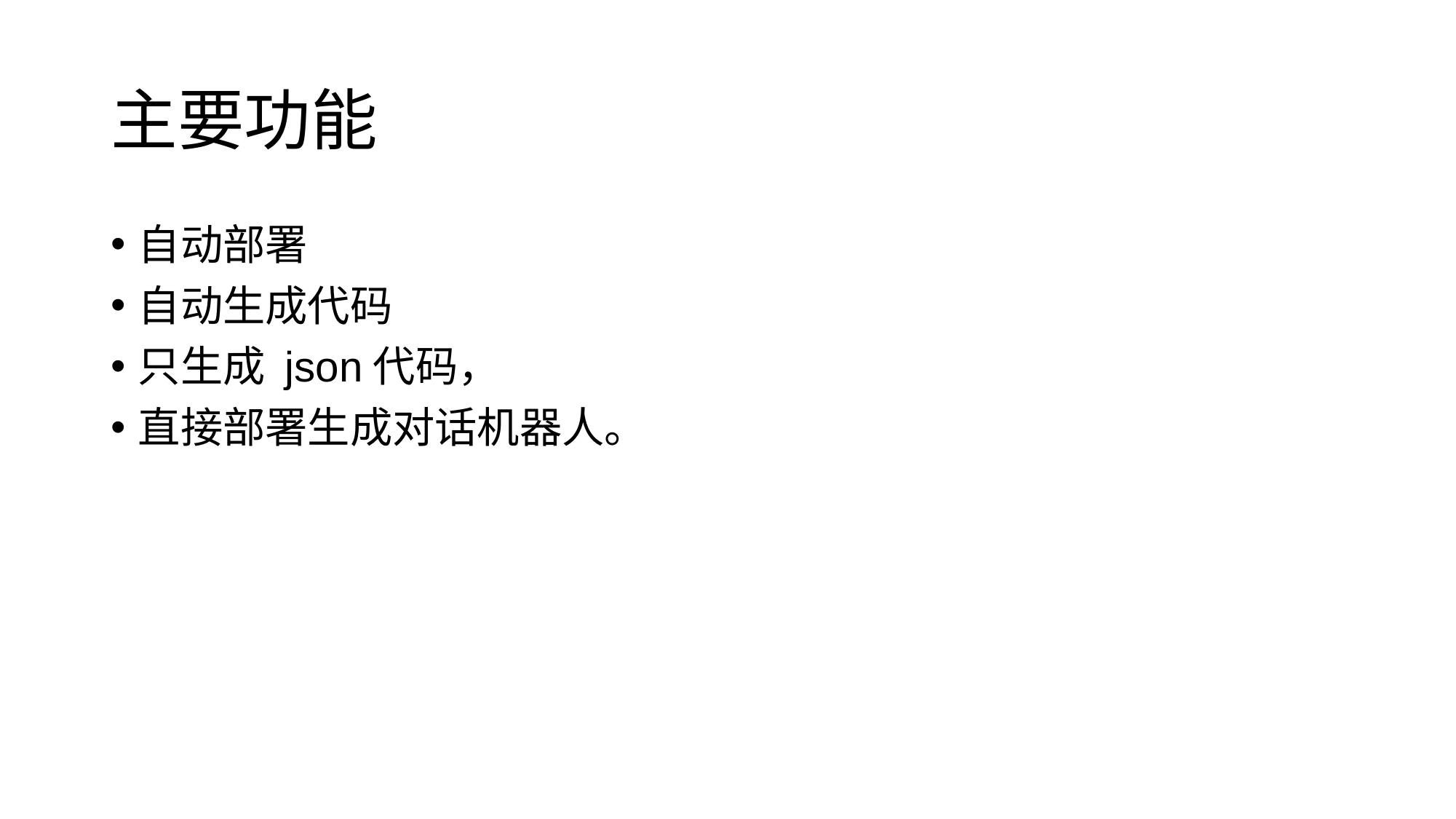

# 主要功能
自动部署
自动生成代码
只生成 json代码，
直接部署生成对话机器人。